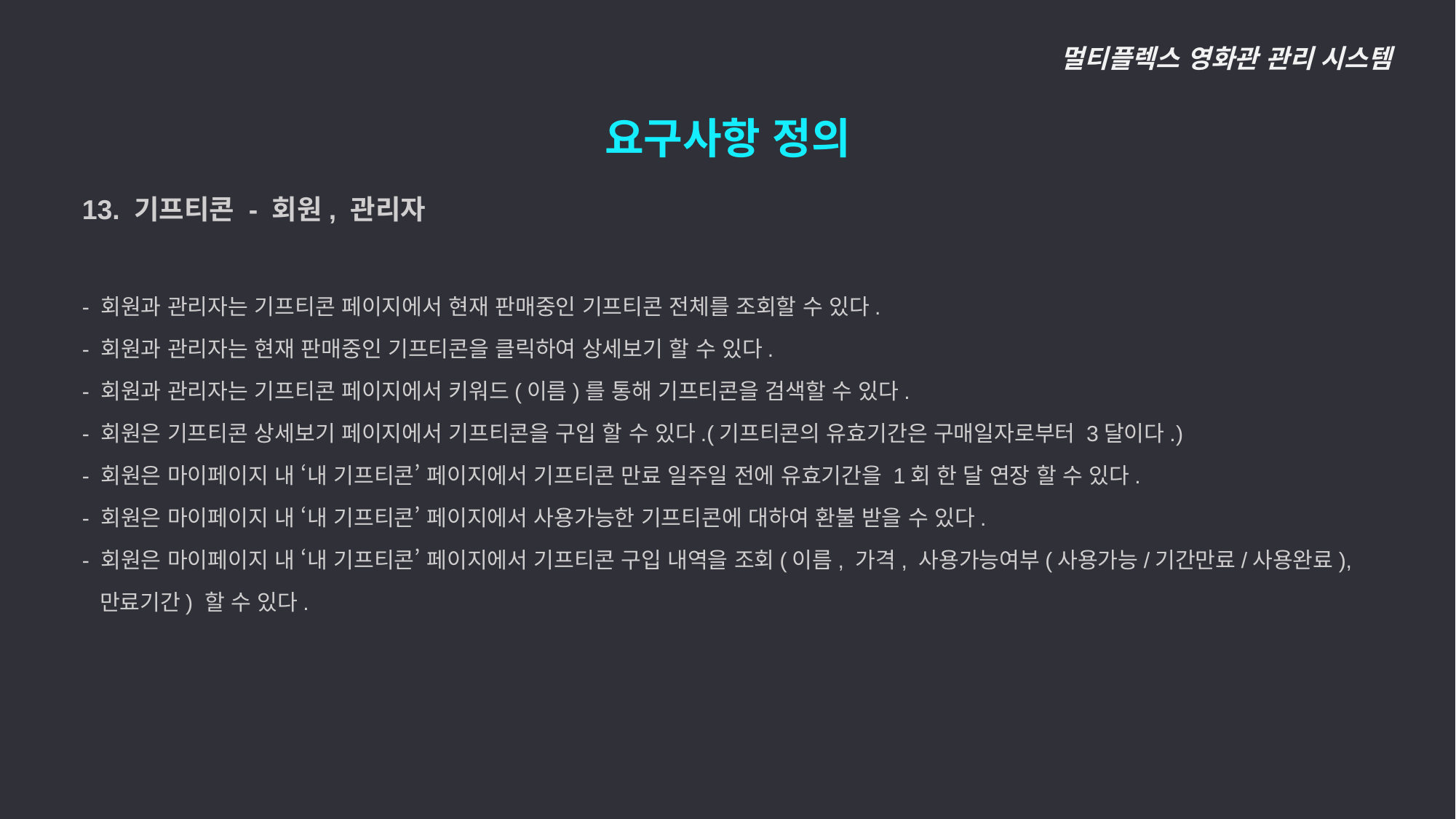

멀티플렉스 영화관 관리 시스템
요구사항 정의
13. 기프티콘 - 회원, 관리자

- 회원과 관리자는 기프티콘 페이지에서 현재 판매중인 기프티콘 전체를 조회할 수 있다.
- 회원과 관리자는 현재 판매중인 기프티콘을 클릭하여 상세보기 할 수 있다.
- 회원과 관리자는 기프티콘 페이지에서 키워드(이름)를 통해 기프티콘을 검색할 수 있다.
- 회원은 기프티콘 상세보기 페이지에서 기프티콘을 구입 할 수 있다.(기프티콘의 유효기간은 구매일자로부터 3달이다.)
- 회원은 마이페이지 내 ‘내 기프티콘’ 페이지에서 기프티콘 만료 일주일 전에 유효기간을 1회 한 달 연장 할 수 있다.
- 회원은 마이페이지 내 ‘내 기프티콘’ 페이지에서 사용가능한 기프티콘에 대하여 환불 받을 수 있다.
- 회원은 마이페이지 내 ‘내 기프티콘’ 페이지에서 기프티콘 구입 내역을 조회(이름, 가격, 사용가능여부(사용가능/기간만료/사용완료),
  만료기간) 할 수 있다.